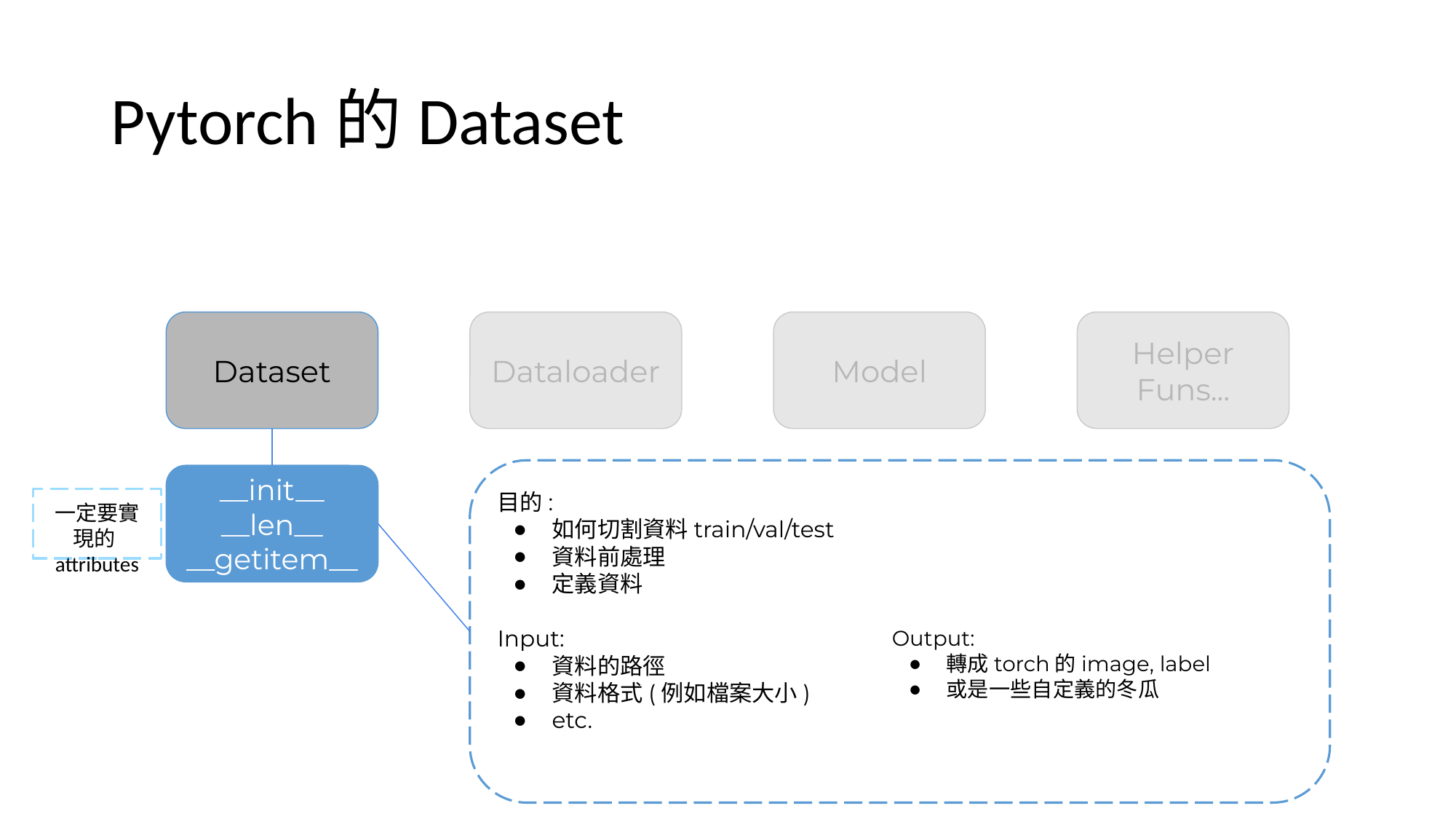

# Pytorch的Dataset
Dataset
Dataloader
Model
Helper Funs...
目的:
如何切割資料train/val/test
資料前處理
定義資料

Input:
資料的路徑
資料格式(例如檔案大小)
etc.

__init__
__len__
__getitem__
一定要實現的attributes
Output:
轉成torch的image, label
或是一些自定義的冬瓜